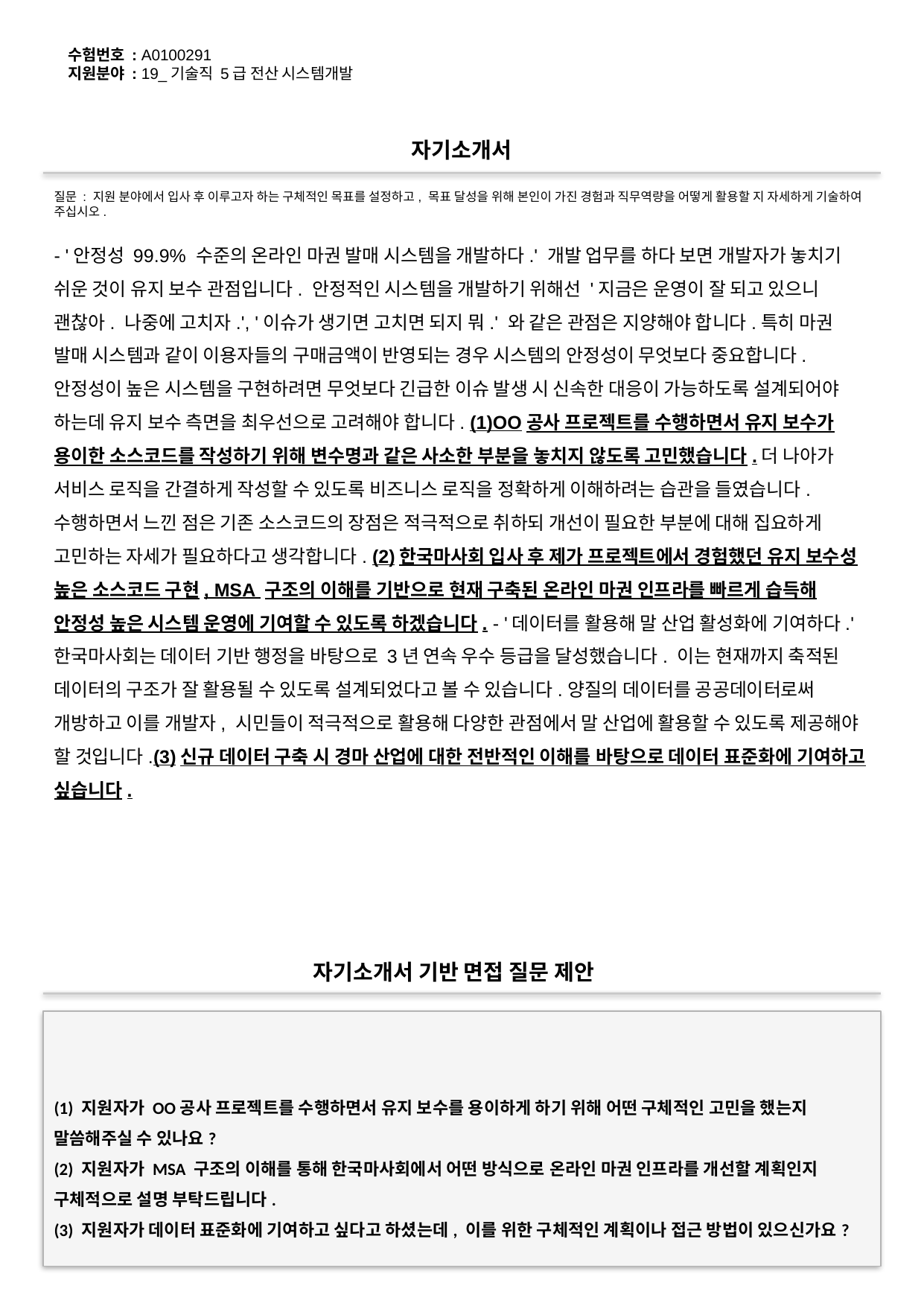

수험번호 : A0100291
지원분야 : 19_기술직 5급 전산 시스템개발
#

자기소개서

질문 : 지원 분야에서 입사 후 이루고자 하는 구체적인 목표를 설정하고, 목표 달성을 위해 본인이 가진 경험과 직무역량을 어떻게 활용할 지 자세하게 기술하여 주십시오.

- '안정성 99.9% 수준의 온라인 마권 발매 시스템을 개발하다.' 개발 업무를 하다 보면 개발자가 놓치기 쉬운 것이 유지 보수 관점입니다. 안정적인 시스템을 개발하기 위해선 '지금은 운영이 잘 되고 있으니 괜찮아. 나중에 고치자.', '이슈가 생기면 고치면 되지 뭐.' 와 같은 관점은 지양해야 합니다.특히 마권 발매 시스템과 같이 이용자들의 구매금액이 반영되는 경우 시스템의 안정성이 무엇보다 중요합니다.안정성이 높은 시스템을 구현하려면 무엇보다 긴급한 이슈 발생 시 신속한 대응이 가능하도록 설계되어야 하는데 유지 보수 측면을 최우선으로 고려해야 합니다. (1)OO공사 프로젝트를 수행하면서 유지 보수가 용이한 소스코드를 작성하기 위해 변수명과 같은 사소한 부분을 놓치지 않도록 고민했습니다.더 나아가 서비스 로직을 간결하게 작성할 수 있도록 비즈니스 로직을 정확하게 이해하려는 습관을 들였습니다. 수행하면서 느낀 점은 기존 소스코드의 장점은 적극적으로 취하되 개선이 필요한 부분에 대해 집요하게 고민하는 자세가 필요하다고 생각합니다. (2)한국마사회 입사 후 제가 프로젝트에서 경험했던 유지 보수성 높은 소스코드 구현, MSA 구조의 이해를 기반으로 현재 구축된 온라인 마권 인프라를 빠르게 습득해 안정성 높은 시스템 운영에 기여할 수 있도록 하겠습니다. - '데이터를 활용해 말 산업 활성화에 기여하다.' 한국마사회는 데이터 기반 행정을 바탕으로 3년 연속 우수 등급을 달성했습니다. 이는 현재까지 축적된 데이터의 구조가 잘 활용될 수 있도록 설계되었다고 볼 수 있습니다.양질의 데이터를 공공데이터로써 개방하고 이를 개발자, 시민들이 적극적으로 활용해 다양한 관점에서 말 산업에 활용할 수 있도록 제공해야 할 것입니다.(3)신규 데이터 구축 시 경마 산업에 대한 전반적인 이해를 바탕으로 데이터 표준화에 기여하고 싶습니다.

자기소개서 기반 면접 질문 제안

(1) 지원자가 OO공사 프로젝트를 수행하면서 유지 보수를 용이하게 하기 위해 어떤 구체적인 고민을 했는지 말씀해주실 수 있나요?
(2) 지원자가 MSA 구조의 이해를 통해 한국마사회에서 어떤 방식으로 온라인 마권 인프라를 개선할 계획인지 구체적으로 설명 부탁드립니다.
(3) 지원자가 데이터 표준화에 기여하고 싶다고 하셨는데, 이를 위한 구체적인 계획이나 접근 방법이 있으신가요?